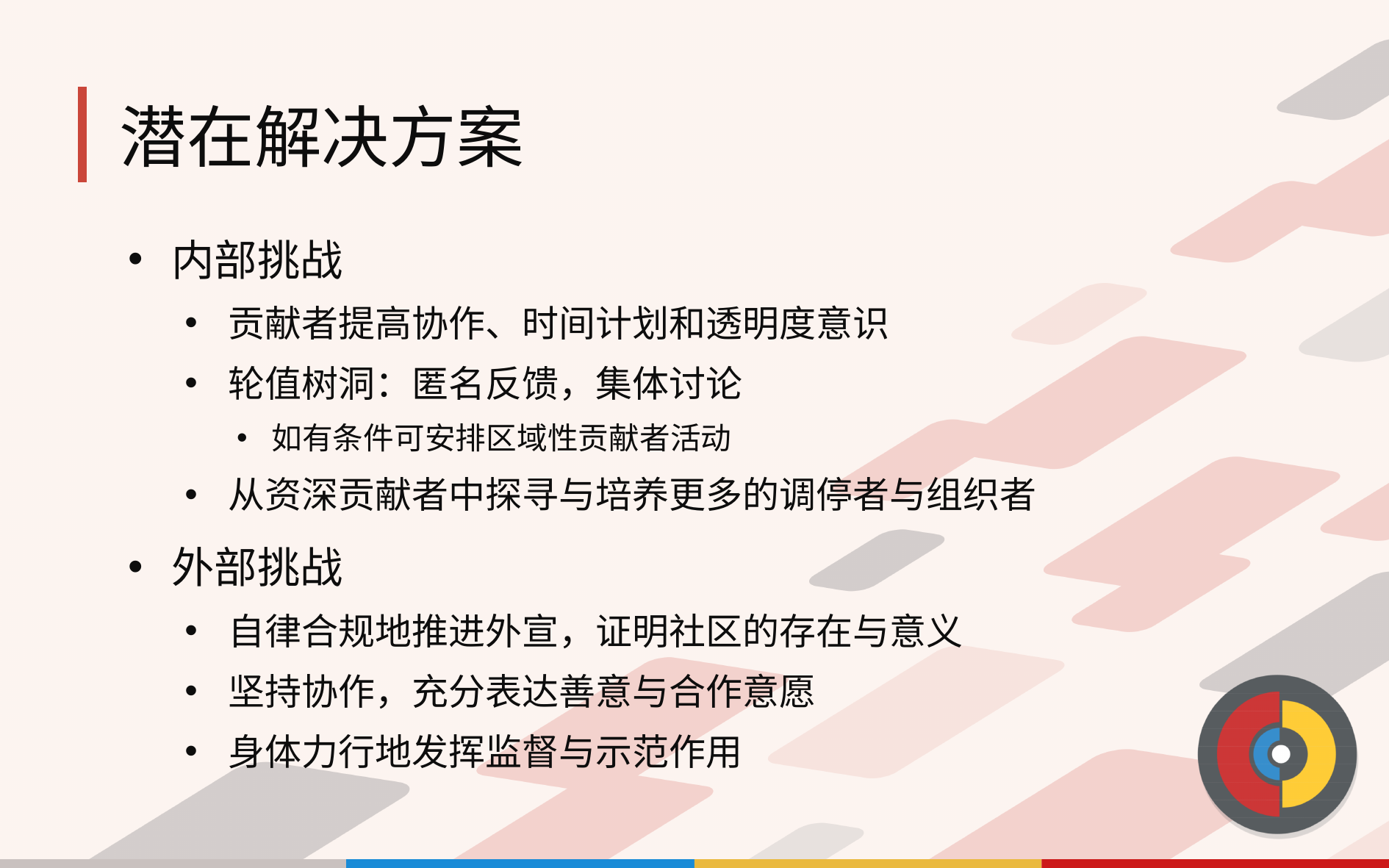

# 潜在解决方案
内部挑战
贡献者提高协作、时间计划和透明度意识
轮值树洞：匿名反馈，集体讨论
如有条件可安排区域性贡献者活动
从资深贡献者中探寻与培养更多的调停者与组织者
外部挑战
自律合规地推进外宣，证明社区的存在与意义
坚持协作，充分表达善意与合作意愿
身体力行地发挥监督与示范作用